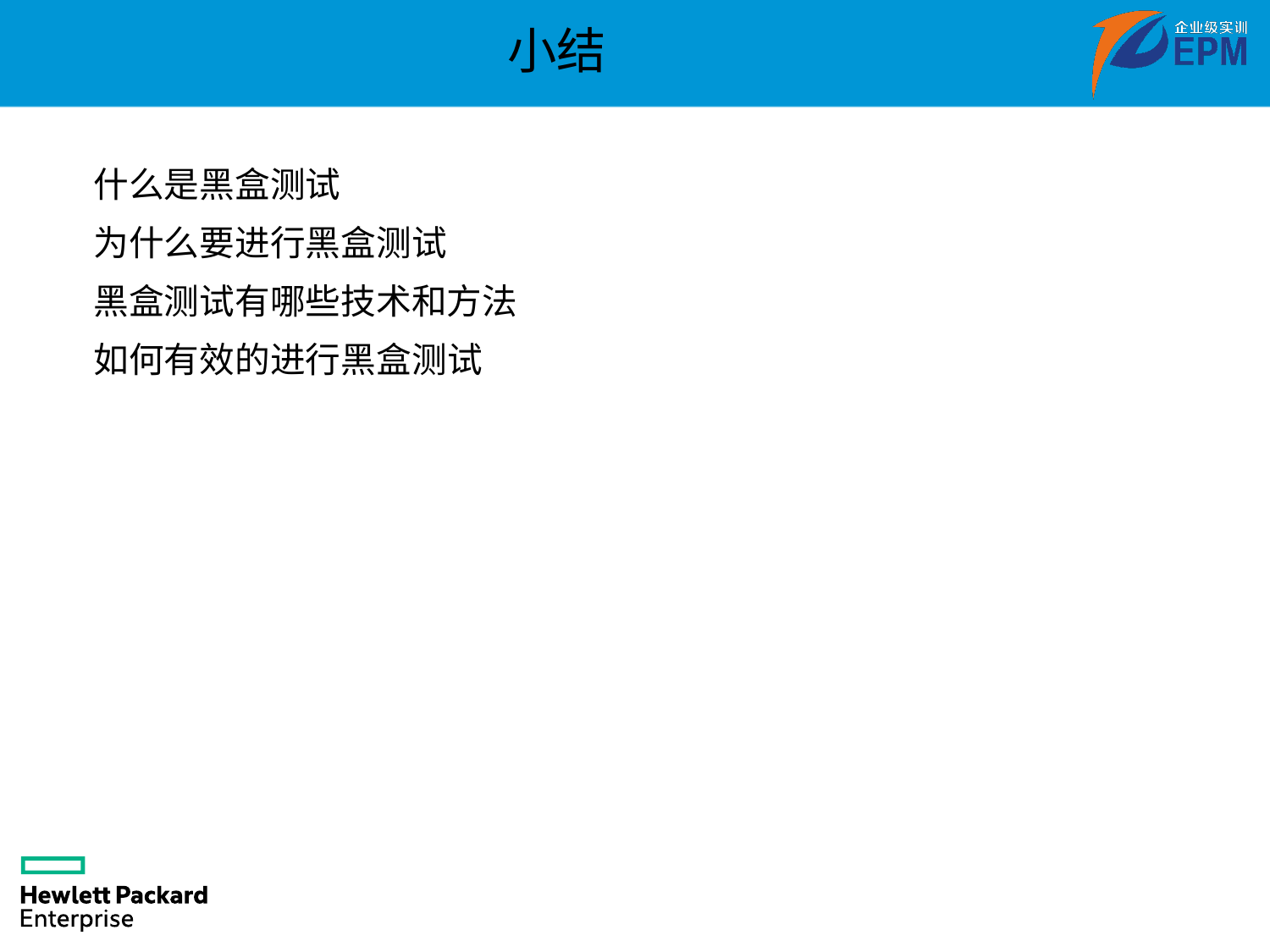

小结
什么是黑盒测试
为什么要进行黑盒测试
黑盒测试有哪些技术和方法
如何有效的进行黑盒测试